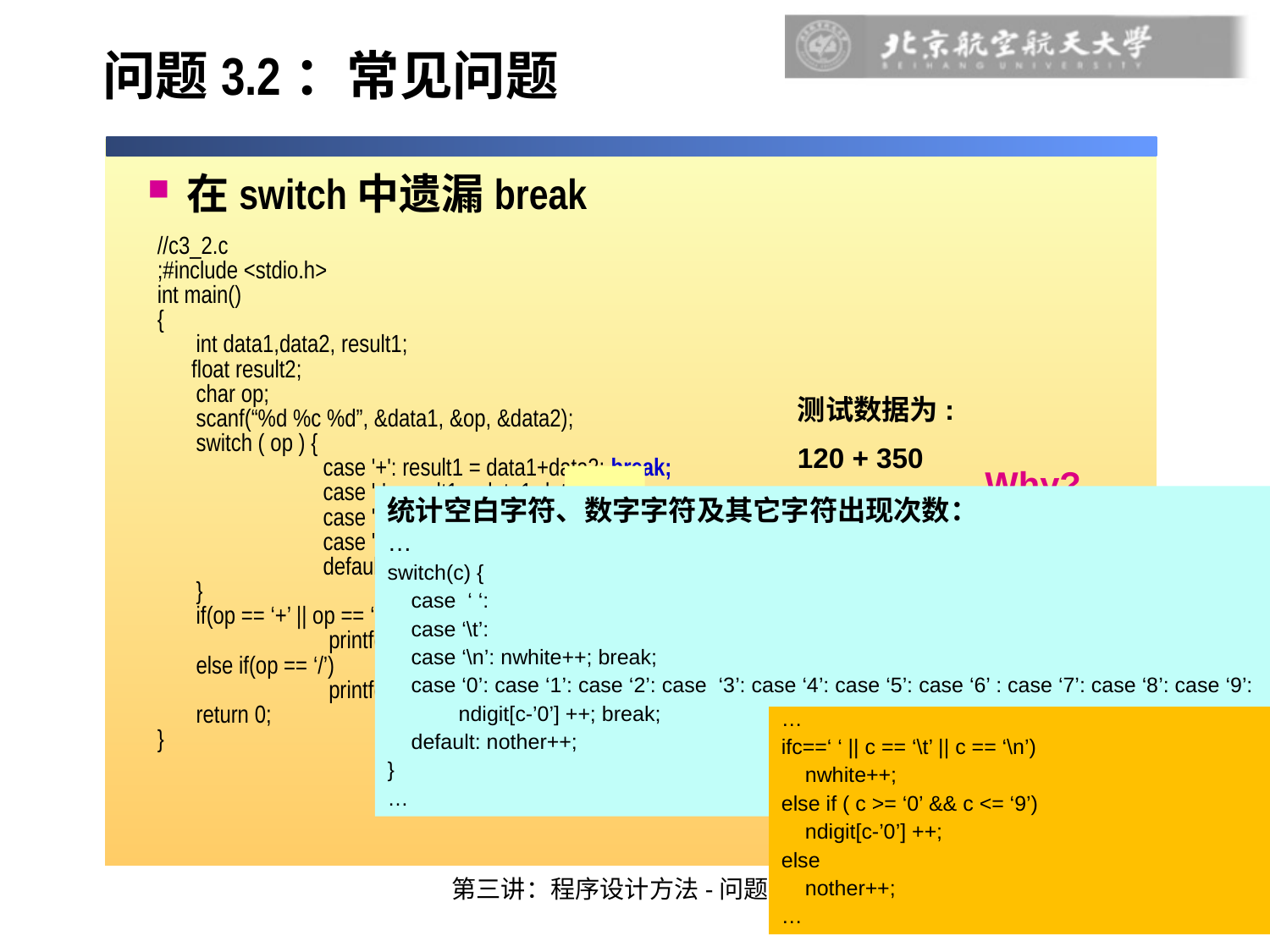

# 问题3.2：常见问题
在switch中遗漏break
//c3_2.c
;#include <stdio.h>
int main()
{
	int data1,data2, result1;
      float result2;
	char op;
	scanf(“%d %c %d”, &data1, &op, &data2);
	switch ( op ) {
		case '+': result1 = data1+data2; break;
		case '-': result1 = data1-data2; break;
		case '*': result1 = data1*data2; break;
		case '/': result2 = (float)data1/data2; break;
		default:	printf("Input error!\n"); break;
	}
	if(op == ‘+’ || op == ‘-’ || op == ‘*’)
		 printf("%d%c%d=%d\n“, data1,op,data2,result1);
	else if(op == ‘/’)
		 printf("%d%c%d=%.2f\n“, data1,op,data2,result2);
	return 0;
}
测试数据为:
120 + 350
结果为:
120+350=-230
Why?

统计空白字符、数字字符及其它字符出现次数：
…
switch(c) {
    case  ‘ ‘:
    case ‘\t’:
    case ‘\n’: nwhite++; break;
    case ‘0’: case ‘1’: case ‘2’: case  ‘3’: case ‘4’: case ‘5’: case ‘6’ : case ‘7’: case ‘8’: case ‘9’:
            ndigit[c-’0’] ++; break;
    default: nother++;
}
…
…
ifc==‘ ‘ || c == ‘\t’ || c == ‘\n’)
    nwhite++;
else if ( c >= ‘0’ && c <= ‘9’)
    ndigit[c-’0’] ++;
else
    nother++;
…
第三讲：程序设计方法-问题分析
27